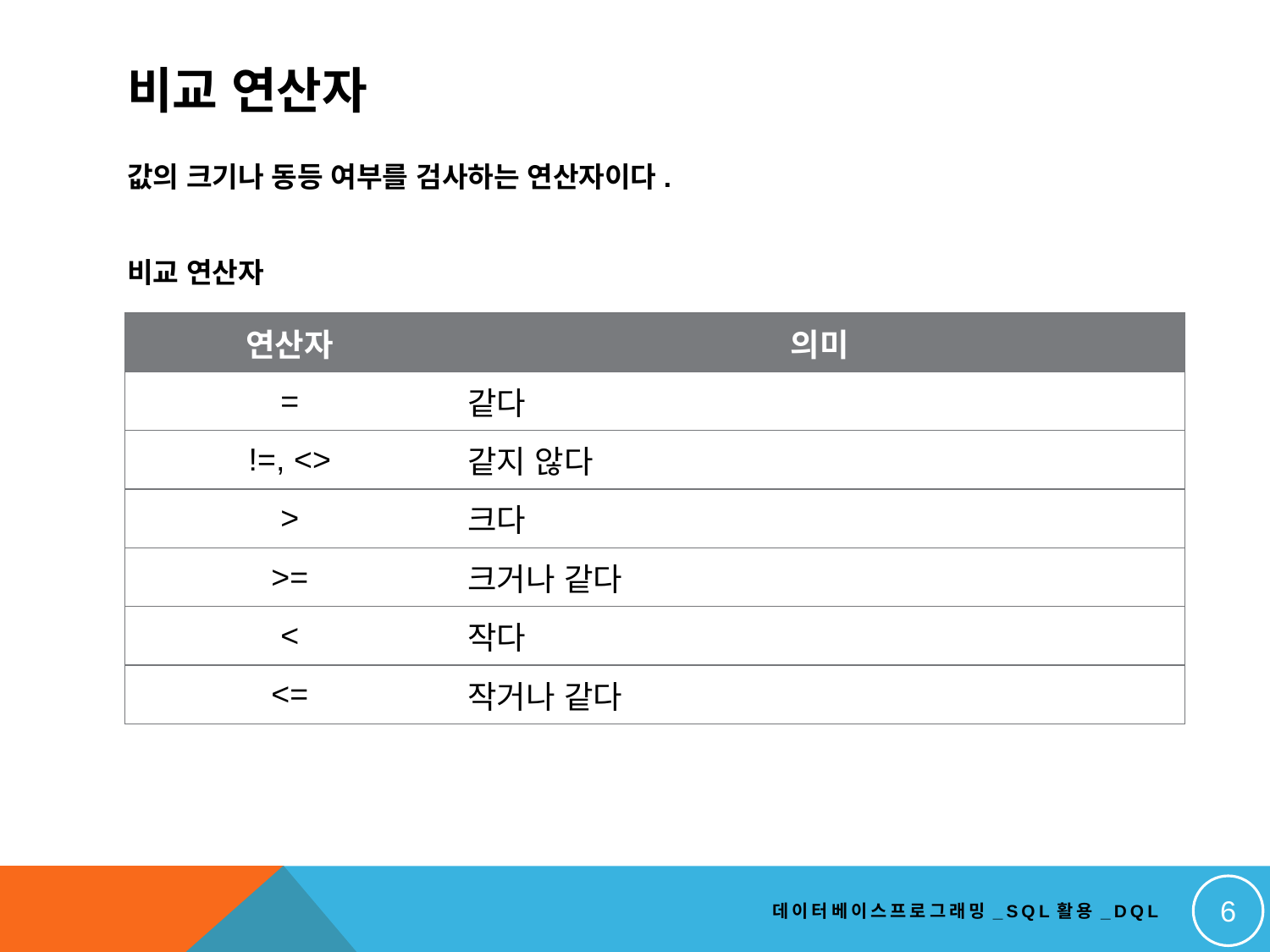

# 비교 연산자
값의 크기나 동등 여부를 검사하는 연산자이다.

비교 연산자
| 연산자 | 의미 |
| --- | --- |
| = | 같다 |
| !=, <> | 같지 않다 |
| > | 크다 |
| >= | 크거나 같다 |
| < | 작다 |
| <= | 작거나 같다 |

6
데이터베이스프로그래밍_SQL활용_DQL